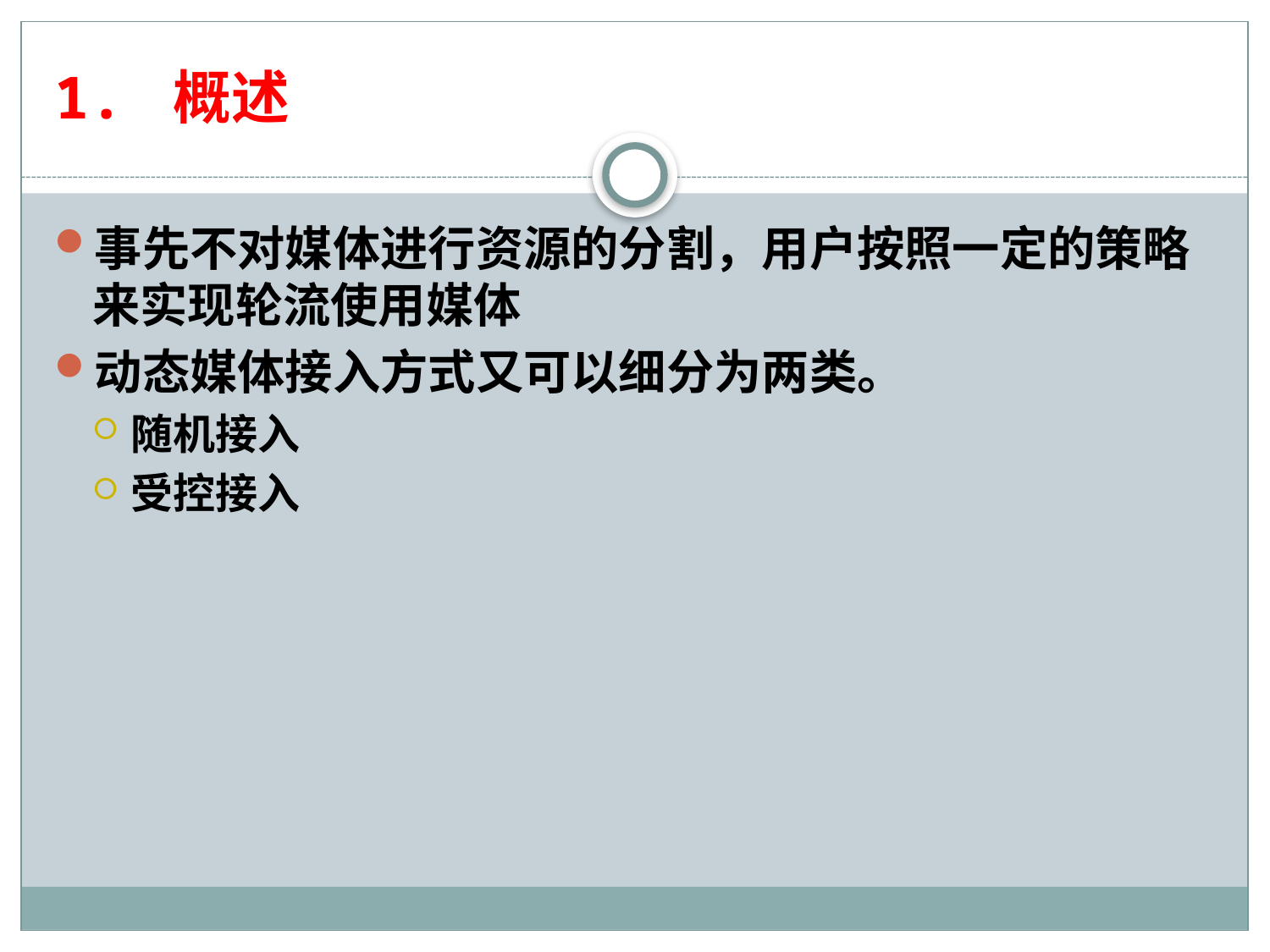

# 1. 概述
事先不对媒体进行资源的分割，用户按照一定的策略来实现轮流使用媒体
动态媒体接入方式又可以细分为两类。
随机接入
受控接入